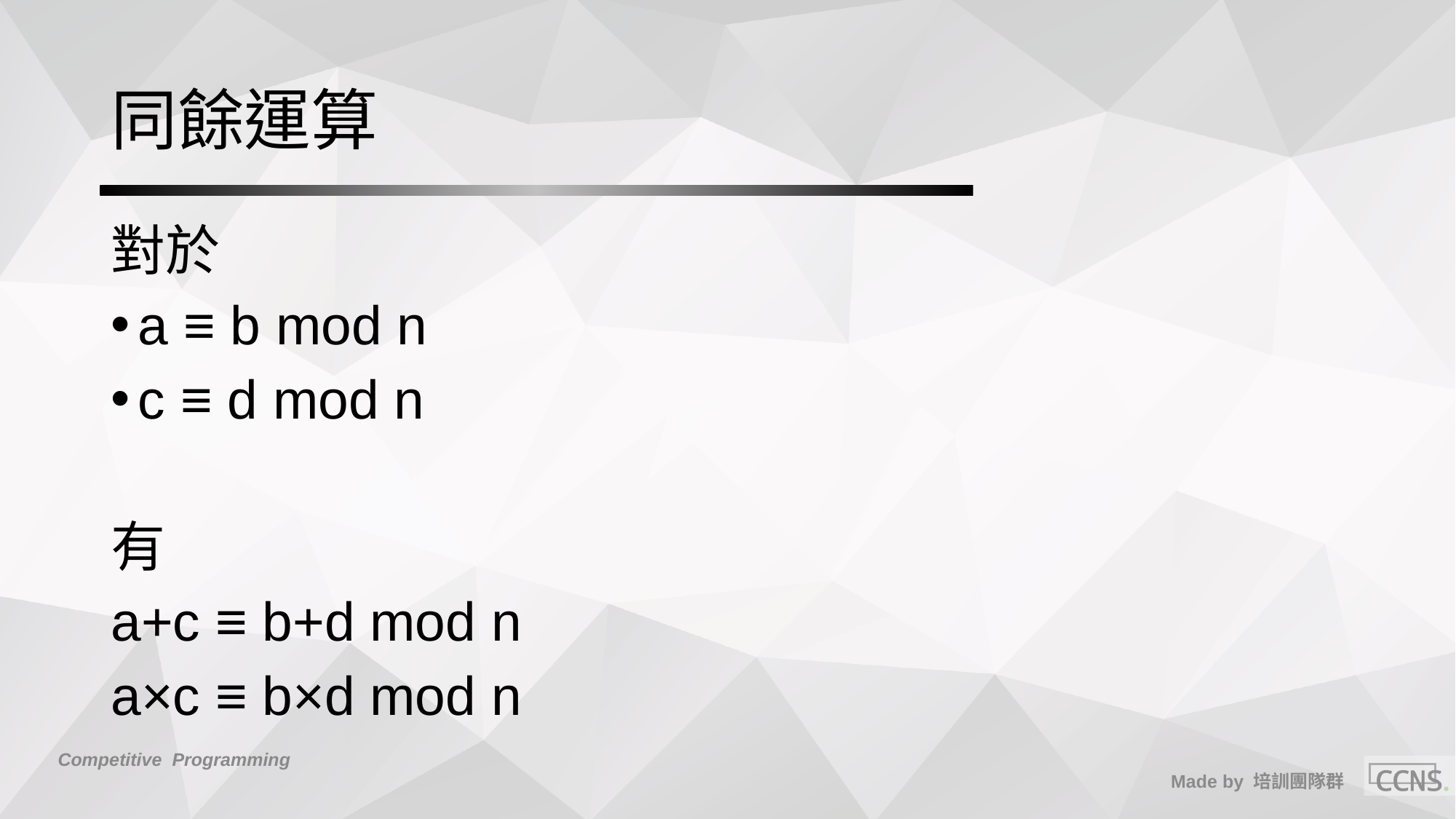

# 同餘運算
對於
a ≡ b mod n
c ≡ d mod n

有
a+c ≡ b+d mod n
a×c ≡ b×d mod n